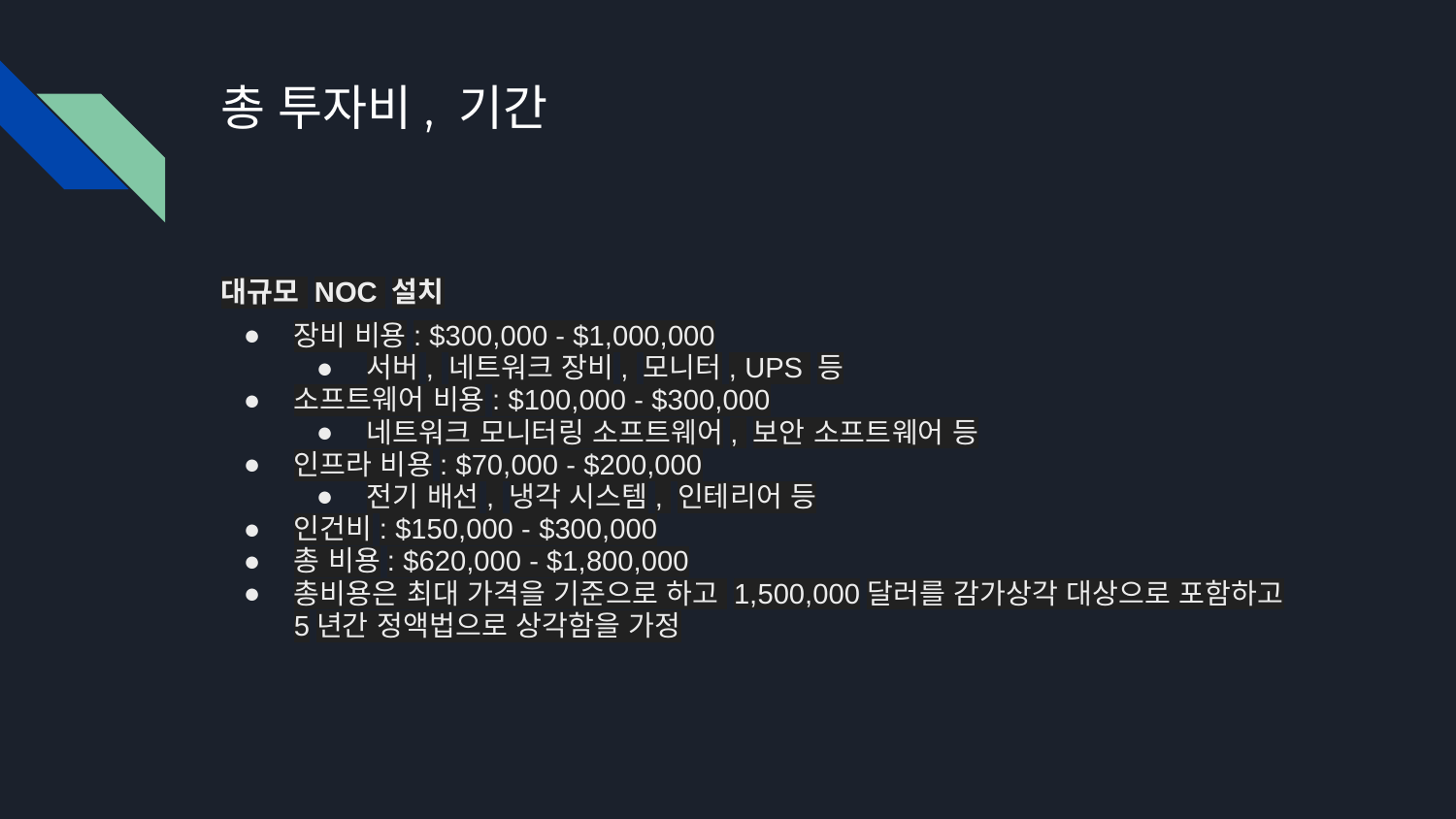

# 총 투자비, 기간
대규모 NOC 설치
장비 비용: $300,000 - $1,000,000
서버, 네트워크 장비, 모니터, UPS 등
소프트웨어 비용: $100,000 - $300,000
네트워크 모니터링 소프트웨어, 보안 소프트웨어 등
인프라 비용: $70,000 - $200,000
전기 배선, 냉각 시스템, 인테리어 등
인건비: $150,000 - $300,000
총 비용: $620,000 - $1,800,000
총비용은 최대 가격을 기준으로 하고 1,500,000달러를 감가상각 대상으로 포함하고 5년간 정액법으로 상각함을 가정